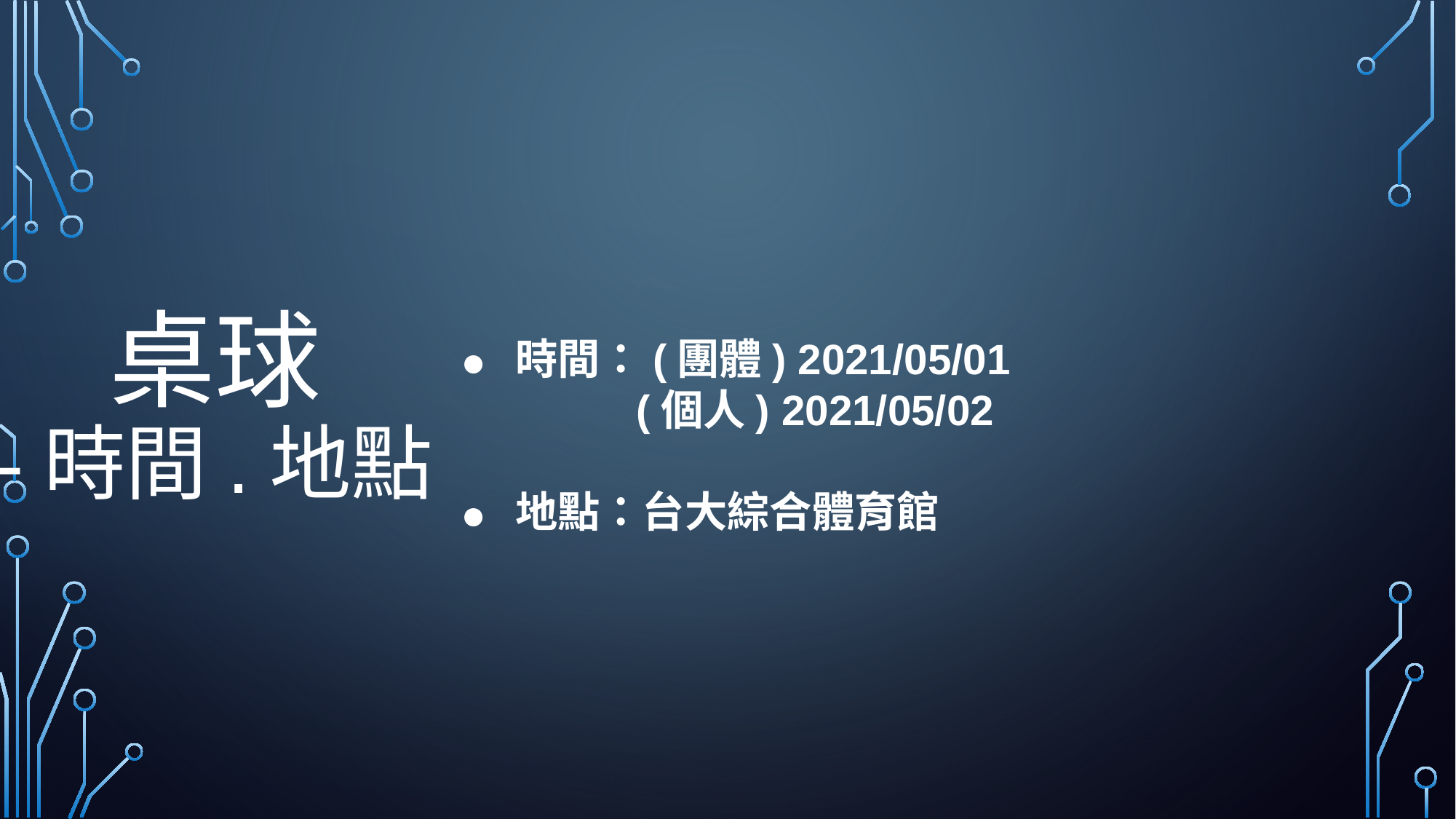

桌球
-時間.地點
時間：(團體) 2021/05/01
 (個人) 2021/05/02

地點：台大綜合體育館